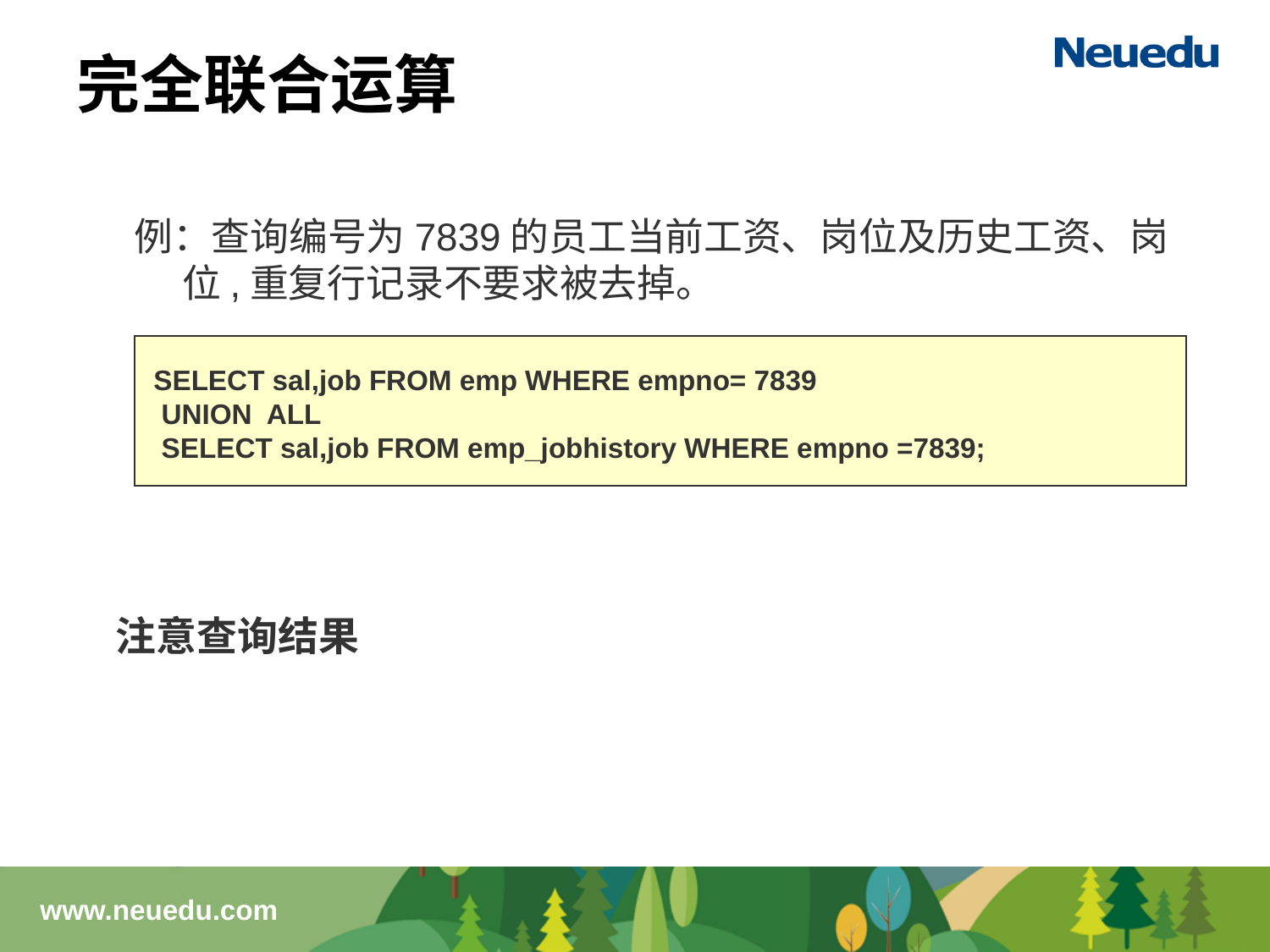

# 完全联合运算

例：查询编号为7839的员工当前工资、岗位及历史工资、岗位,重复行记录不要求被去掉。

SELECT sal,job FROM emp WHERE empno= 7839
 UNION  ALL
 SELECT sal,job FROM emp_jobhistory WHERE empno =7839;
注意查询结果